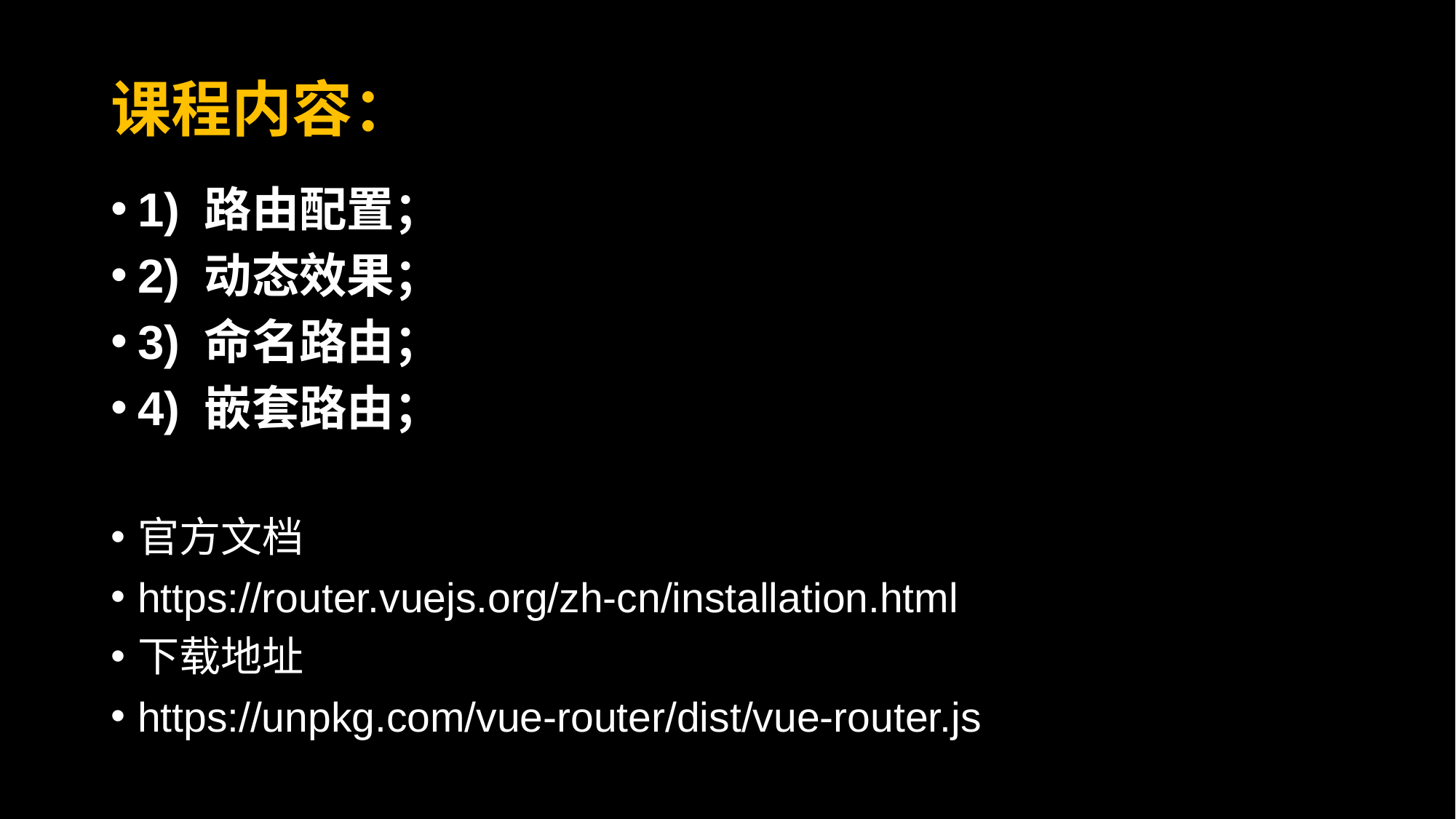

# 课程内容：
1) 路由配置；
2) 动态效果；
3) 命名路由；
4) 嵌套路由；

官方文档
https://router.vuejs.org/zh-cn/installation.html
下载地址
https://unpkg.com/vue-router/dist/vue-router.js